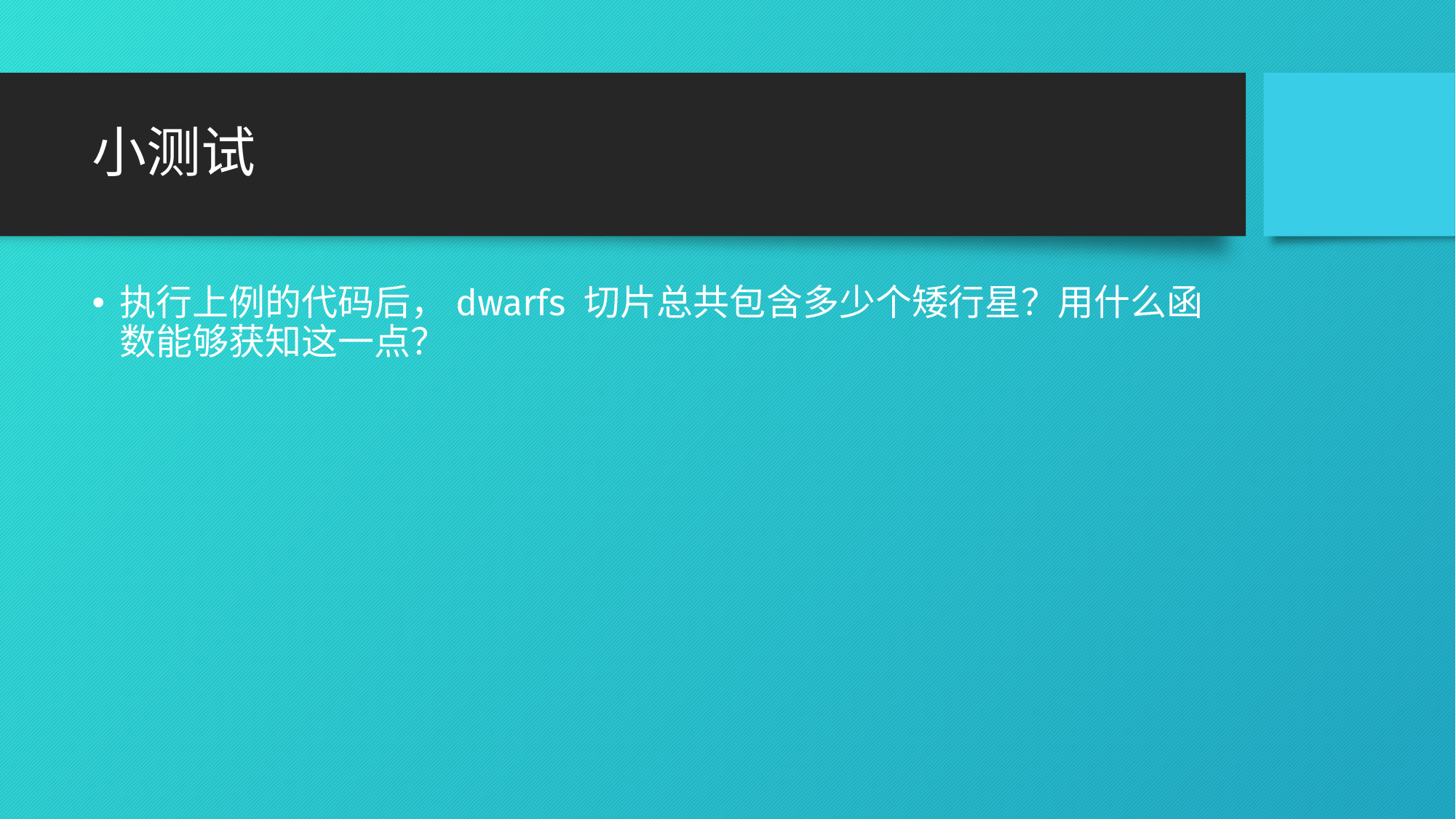

# 小测试
执行上例的代码后，dwarfs 切片总共包含多少个矮行星？用什么函数能够获知这一点？